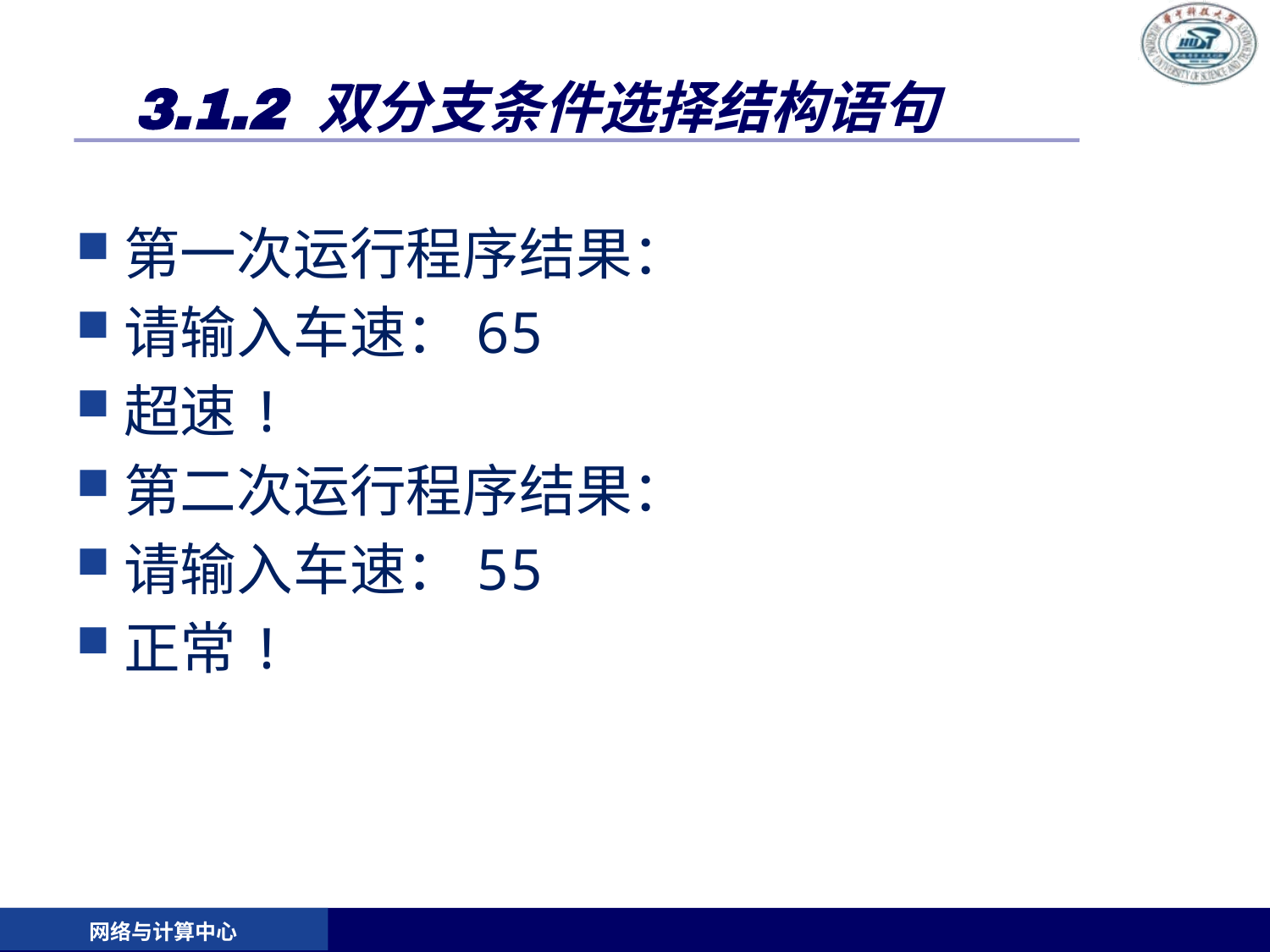

# 3.1.2 双分支条件选择结构语句
第一次运行程序结果：
请输入车速：65
超速!
第二次运行程序结果：
请输入车速：55
正常!

网络与计算中心